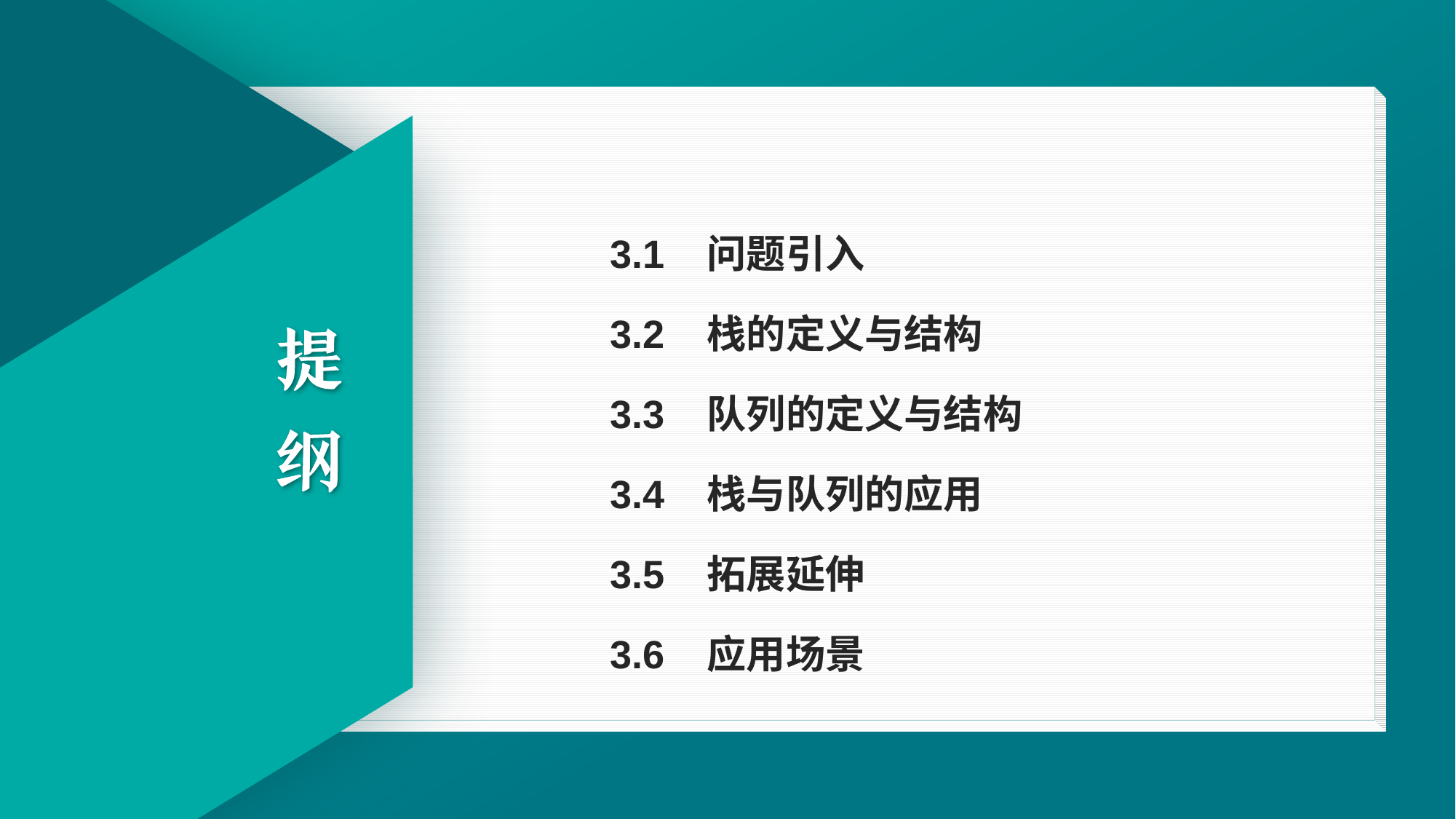

3.1   问题引入
3.2   栈的定义与结构
3.3   队列的定义与结构
3.4   栈与队列的应用
3.5   拓展延伸
3.6   应用场景